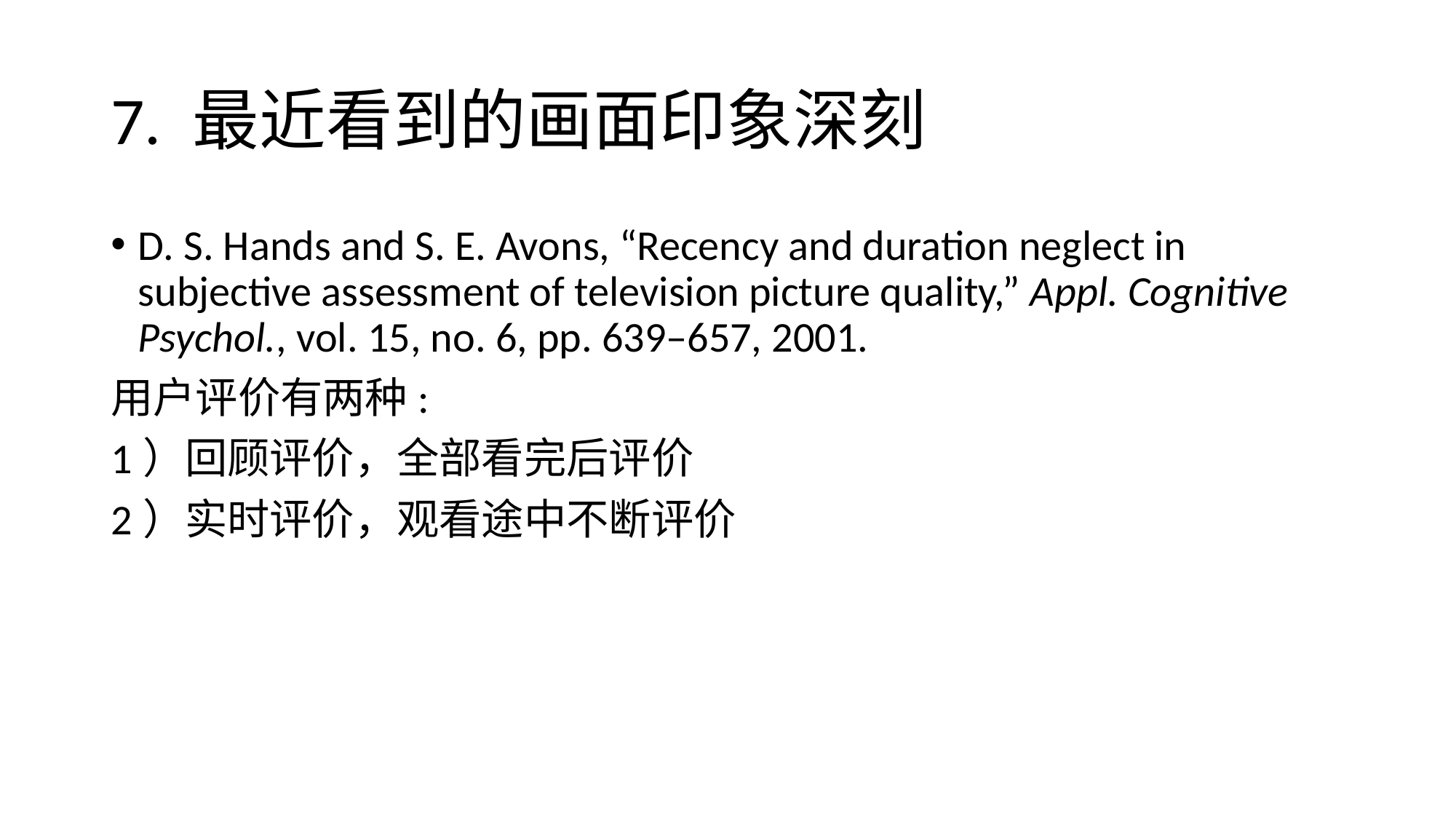

# 7. 最近看到的画面印象深刻
D. S. Hands and S. E. Avons, “Recency and duration neglect in subjective assessment of television picture quality,” Appl. Cognitive Psychol., vol. 15, no. 6, pp. 639–657, 2001.
用户评价有两种:
1）回顾评价，全部看完后评价
2）实时评价，观看途中不断评价